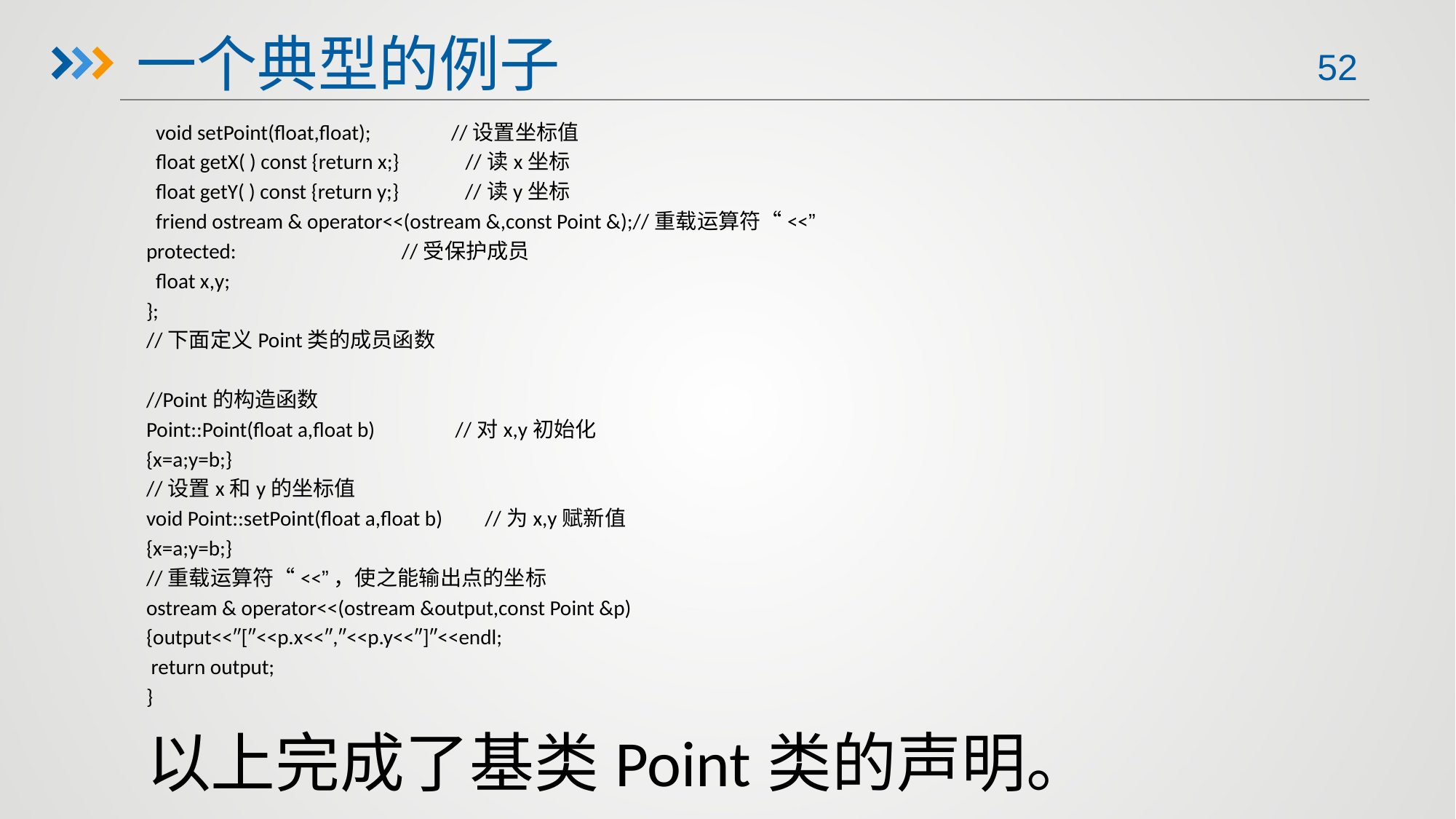

一个典型的例子
  void setPoint(float,float);                 //设置坐标值
  float getX( ) const {return x;}              //读x坐标
  float getY( ) const {return y;}              //读y坐标
  friend ostream & operator<<(ostream &,const Point &);//重载运算符“<<”
protected:                                   //受保护成员
  float x,y;
};
//下面定义Point类的成员函数

//Point的构造函数
Point::Point(float a,float b)                 //对x,y初始化
{x=a;y=b;}
//设置x和y的坐标值
void Point::setPoint(float a,float b)         //为x,y赋新值
{x=a;y=b;}
//重载运算符“<<”，使之能输出点的坐标
ostream & operator<<(ostream &output,const Point &p)
{output<<″[″<<p.x<<″,″<<p.y<<″]″<<endl;
 return output;
}
以上完成了基类Point类的声明。